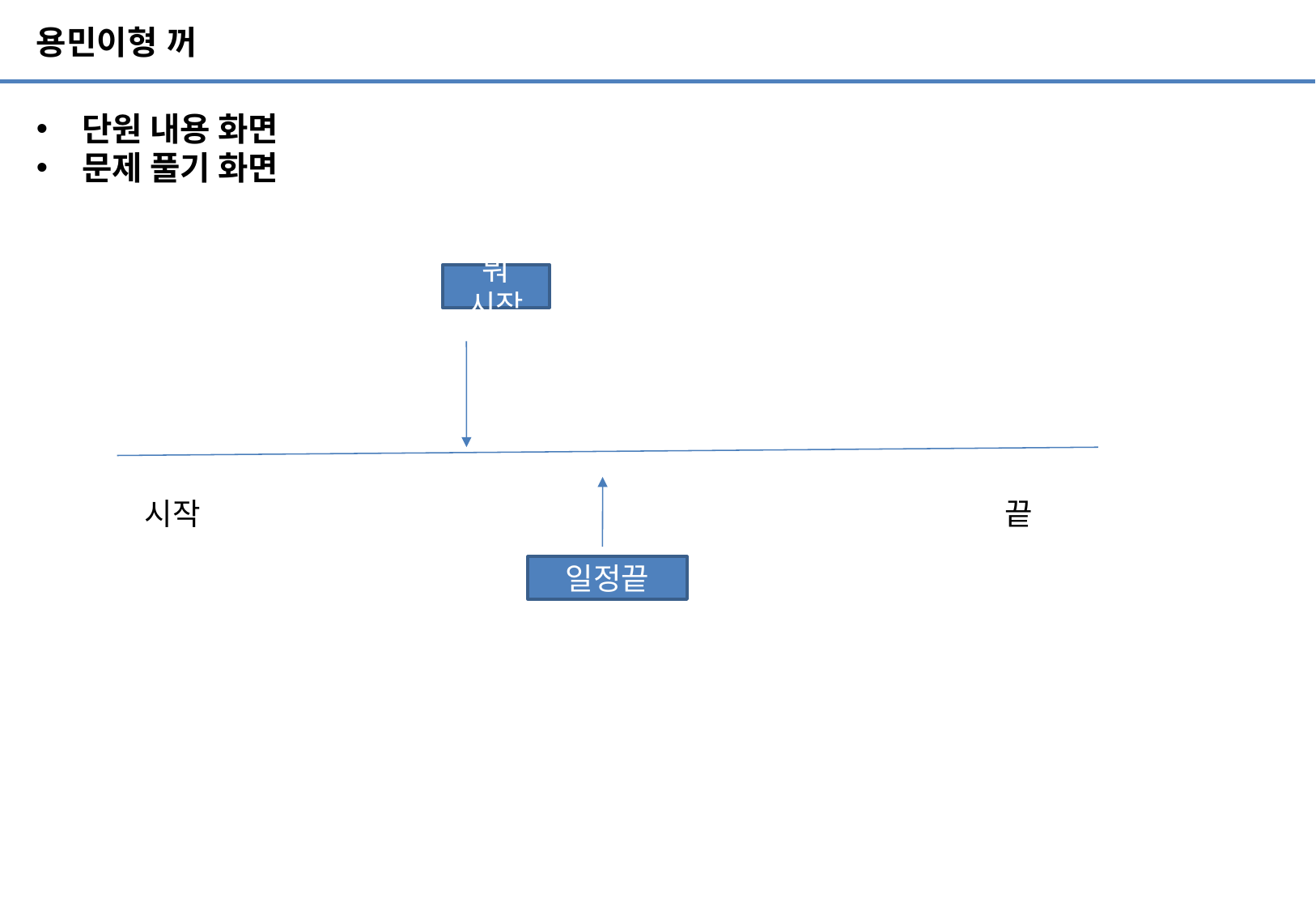

용민이형 꺼

단원 내용 화면
문제 풀기 화면
뭐 시작

시작
끝
일정끝